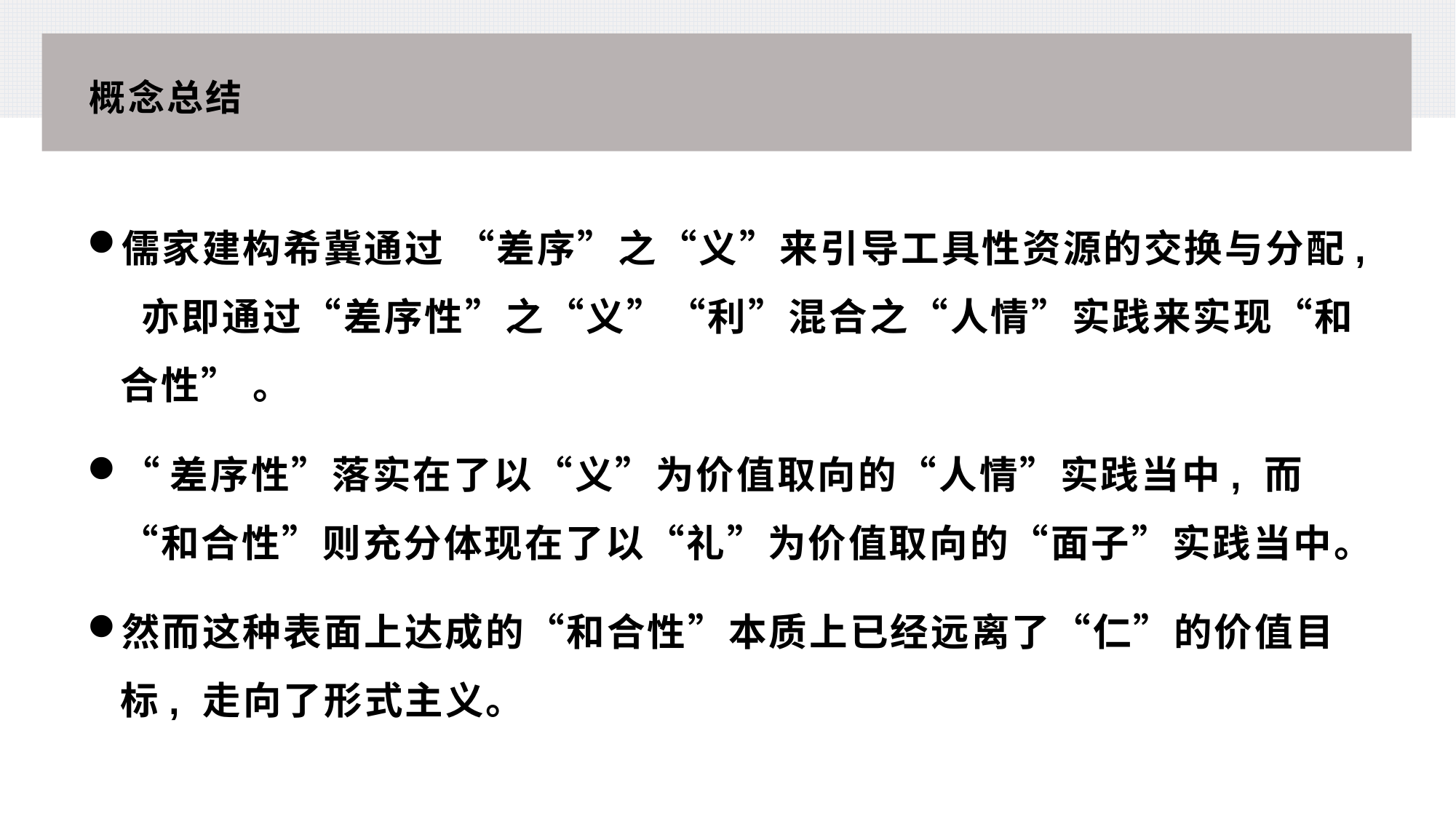

# 概念总结
儒家建构希冀通过 “差序”之“义”来引导工具性资源的交换与分配, 亦即通过“差序性”之“义”“利”混合之“人情”实践来实现“和合性” 。
“差序性”落实在了以“义”为价值取向的“人情”实践当中, 而“和合性”则充分体现在了以“礼”为价值取向的“面子”实践当中。
然而这种表面上达成的“和合性”本质上已经远离了“仁”的价值目标, 走向了形式主义。